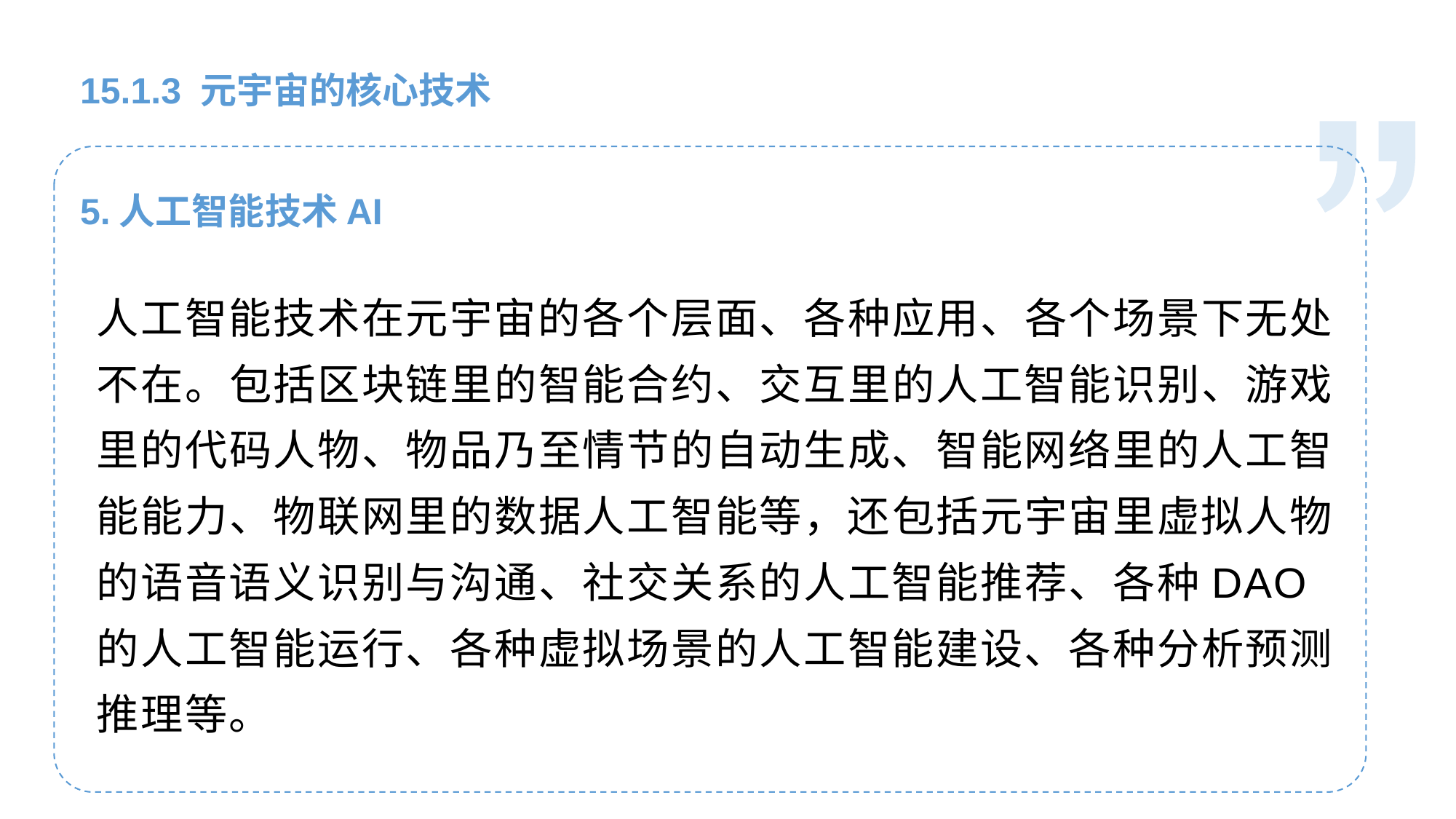

人工智能基础
15.1.3 元宇宙的核心技术

5.人工智能技术AI
人工智能技术在元宇宙的各个层面、各种应用、各个场景下无处不在。包括区块链里的智能合约、交互里的人工智能识别、游戏里的代码人物、物品乃至情节的自动生成、智能网络里的人工智能能力、物联网里的数据人工智能等，还包括元宇宙里虚拟人物的语音语义识别与沟通、社交关系的人工智能推荐、各种DAO的人工智能运行、各种虚拟场景的人工智能建设、各种分析预测推理等。